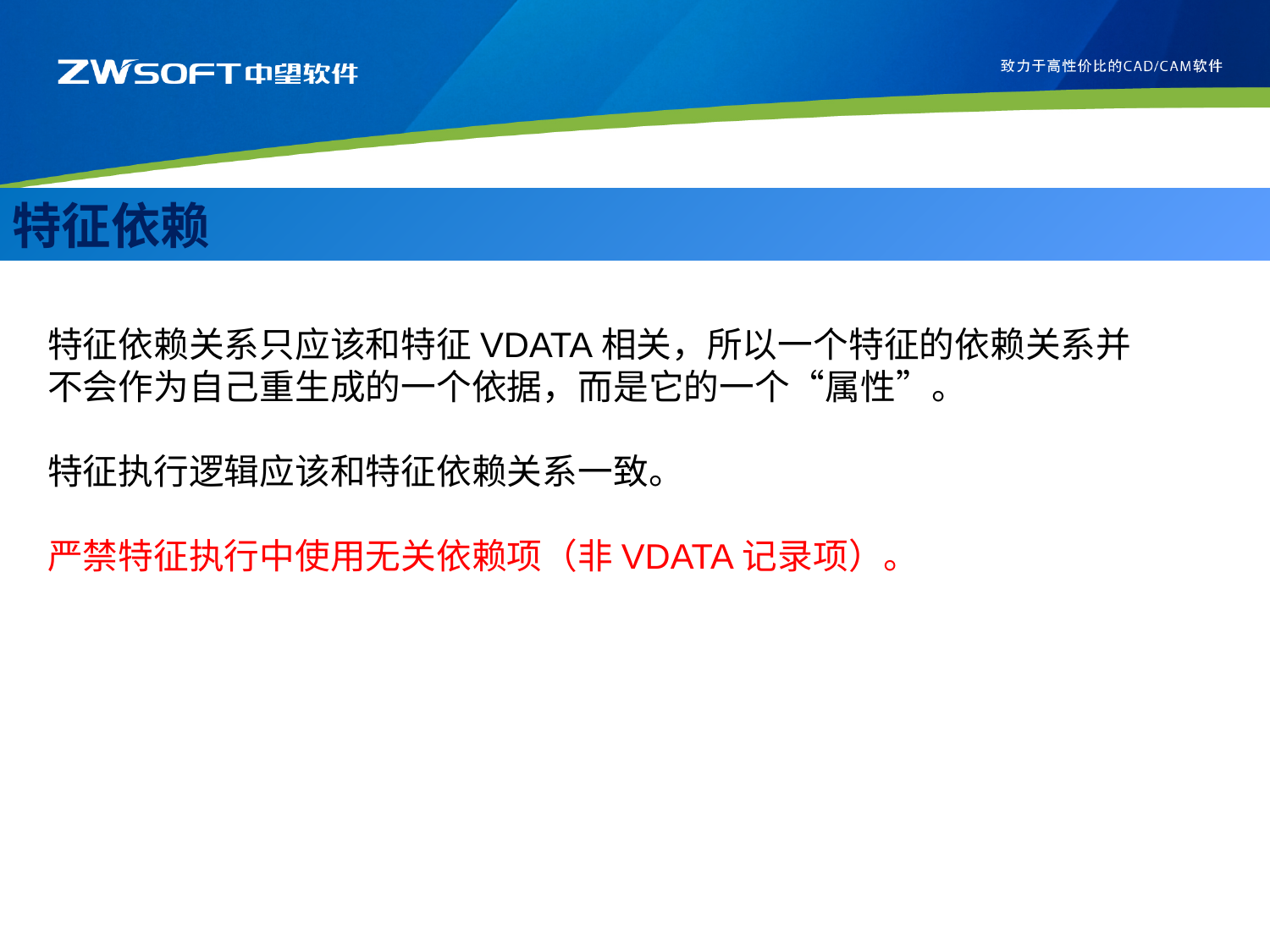

特征依赖
特征依赖关系只应该和特征VDATA相关，所以一个特征的依赖关系并不会作为自己重生成的一个依据，而是它的一个“属性”。

特征执行逻辑应该和特征依赖关系一致。

严禁特征执行中使用无关依赖项（非VDATA记录项）。